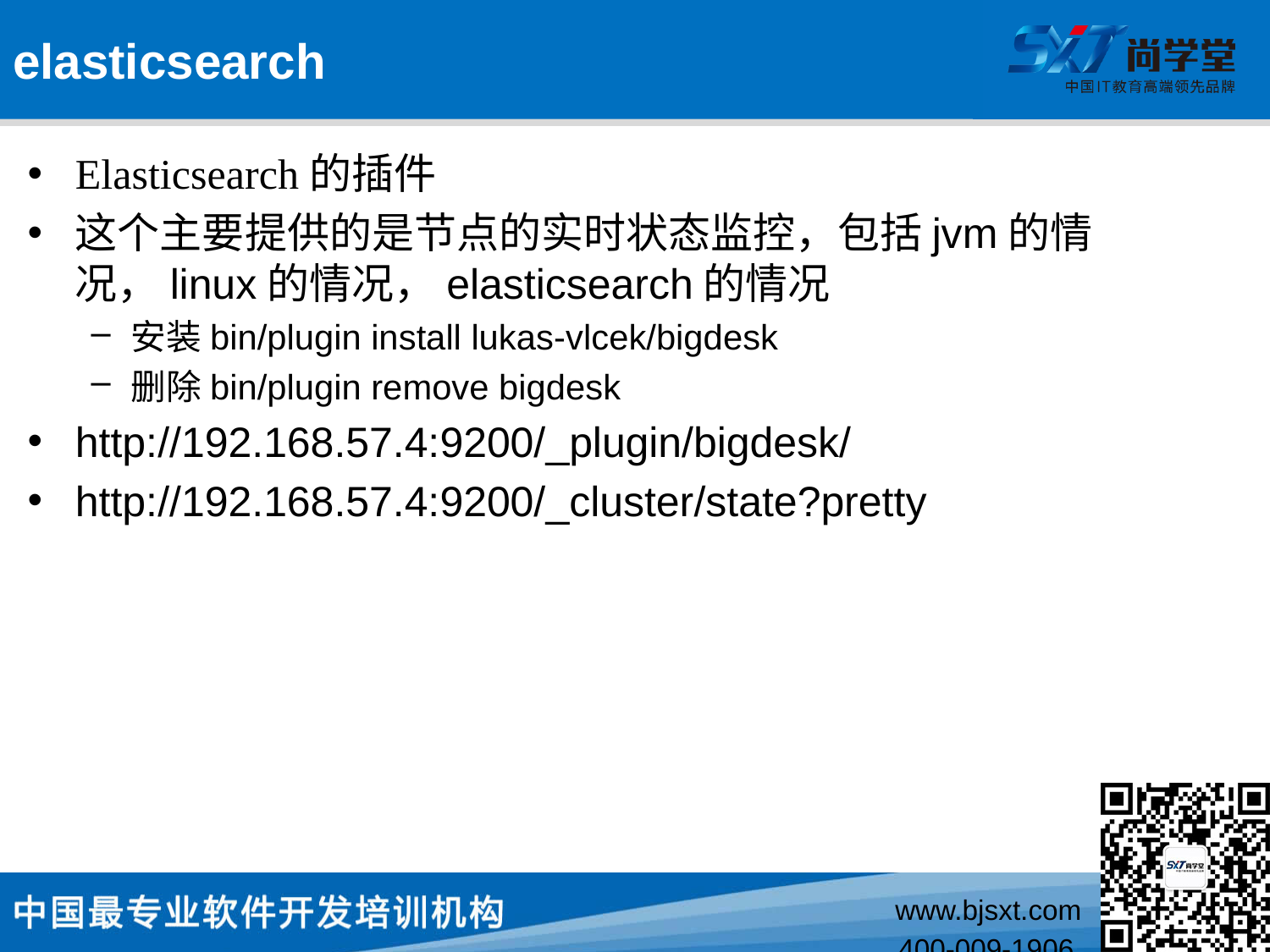

# elasticsearch
Elasticsearch的插件
这个主要提供的是节点的实时状态监控，包括jvm的情况，linux的情况，elasticsearch的情况
安装bin/plugin install lukas-vlcek/bigdesk
删除bin/plugin remove bigdesk
http://192.168.57.4:9200/_plugin/bigdesk/
http://192.168.57.4:9200/_cluster/state?pretty